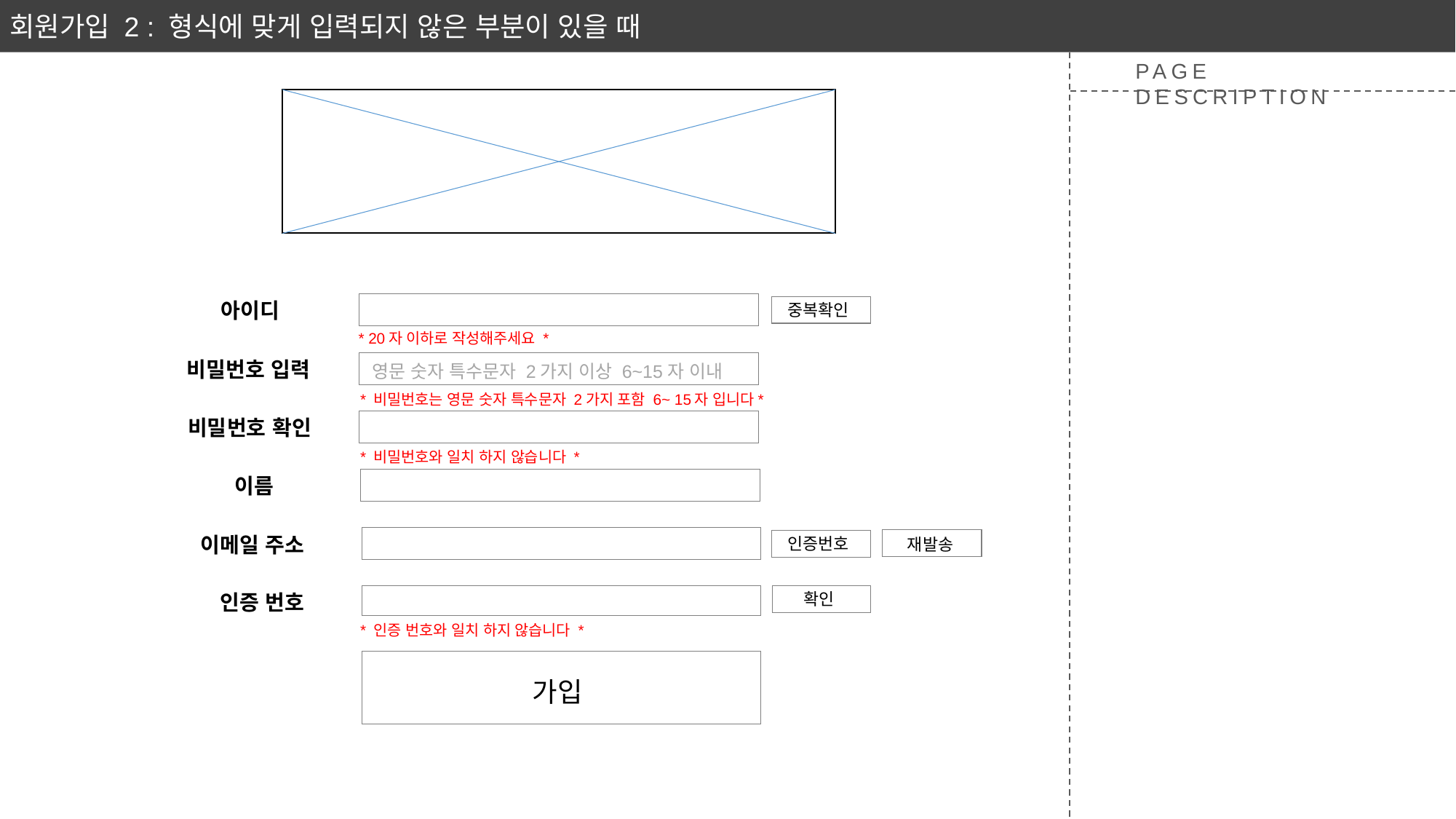

회원가입 2 : 형식에 맞게 입력되지 않은 부분이 있을 때
PAGE DESCRIPTION

아이디

중복확인

* 20자 이하로 작성해주세요 *
비밀번호 입력

영문 숫자 특수문자 2가지 이상 6~15자 이내
* 비밀번호는 영문 숫자 특수문자 2가지 포함 6~ 15자 입니다*
비밀번호 확인

* 비밀번호와 일치 하지 않습니다 *
이름

이메일 주소

인증번호

재발송

   확인

인증 번호

* 인증 번호와 일치 하지 않습니다 *

가입